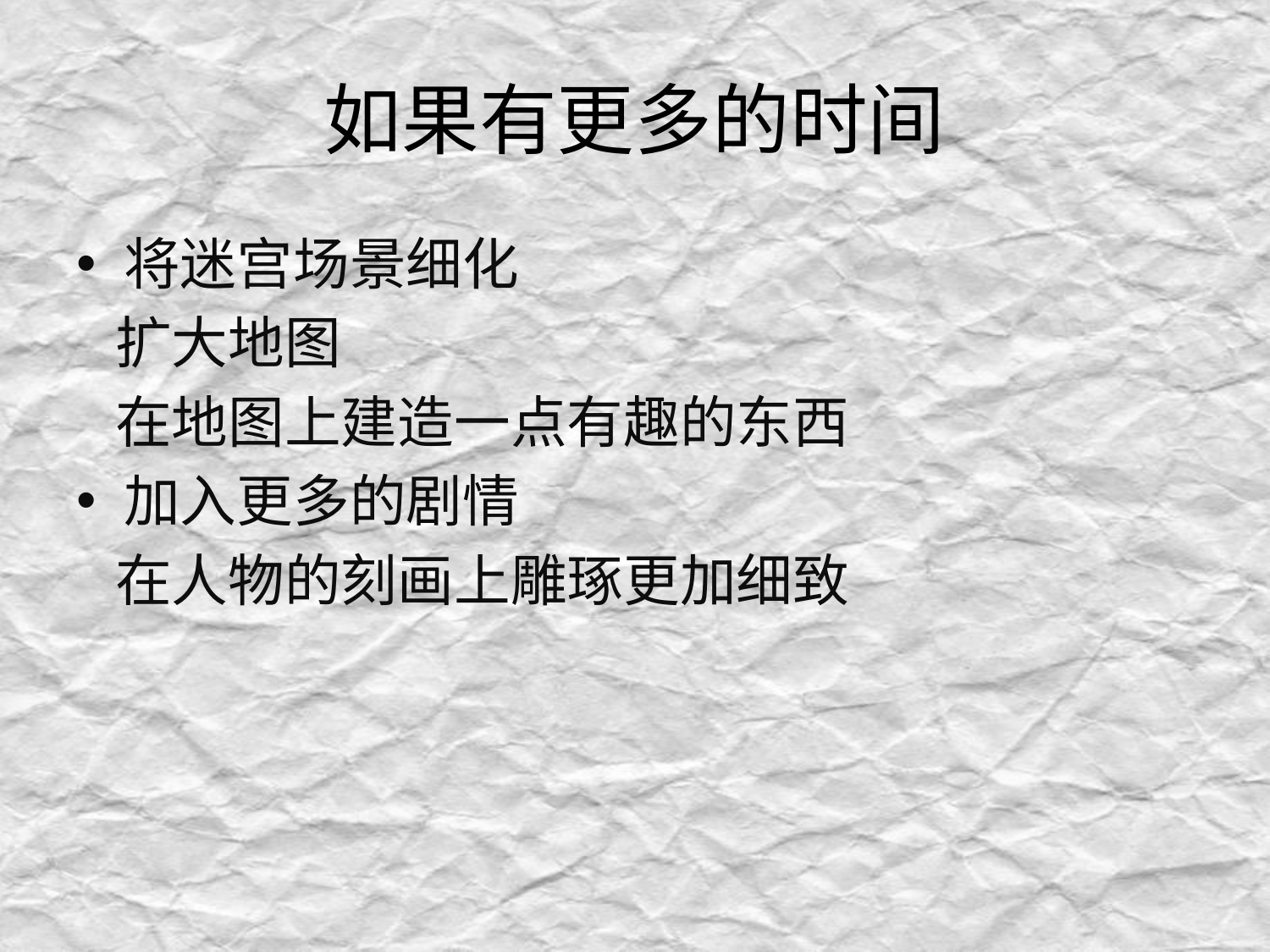

# 如果有更多的时间
将迷宫场景细化
  扩大地图
  在地图上建造一点有趣的东西
加入更多的剧情
  在人物的刻画上雕琢更加细致